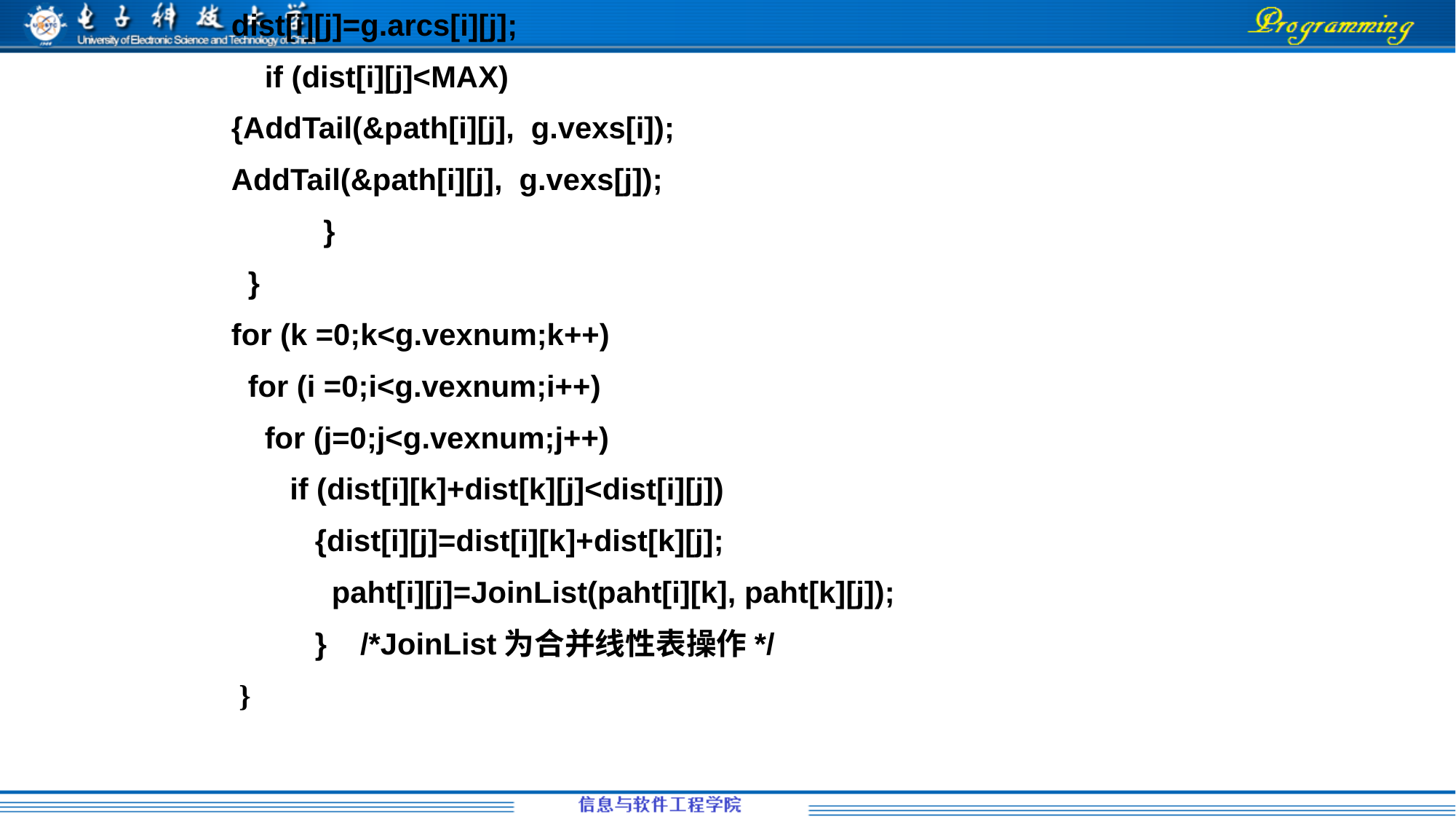

dist[i][j]=g.arcs[i][j];
    if (dist[i][j]<MAX)
{AddTail(&path[i][j],  g.vexs[i]);
AddTail(&path[i][j],  g.vexs[j]);
           }
  }
for (k =0;k<g.vexnum;k++)
  for (i =0;i<g.vexnum;i++)
    for (j=0;j<g.vexnum;j++)
       if (dist[i][k]+dist[k][j]<dist[i][j])
          {dist[i][j]=dist[i][k]+dist[k][j];
            paht[i][j]=JoinList(paht[i][k], paht[k][j]);
          }    /*JoinList为合并线性表操作*/
 }